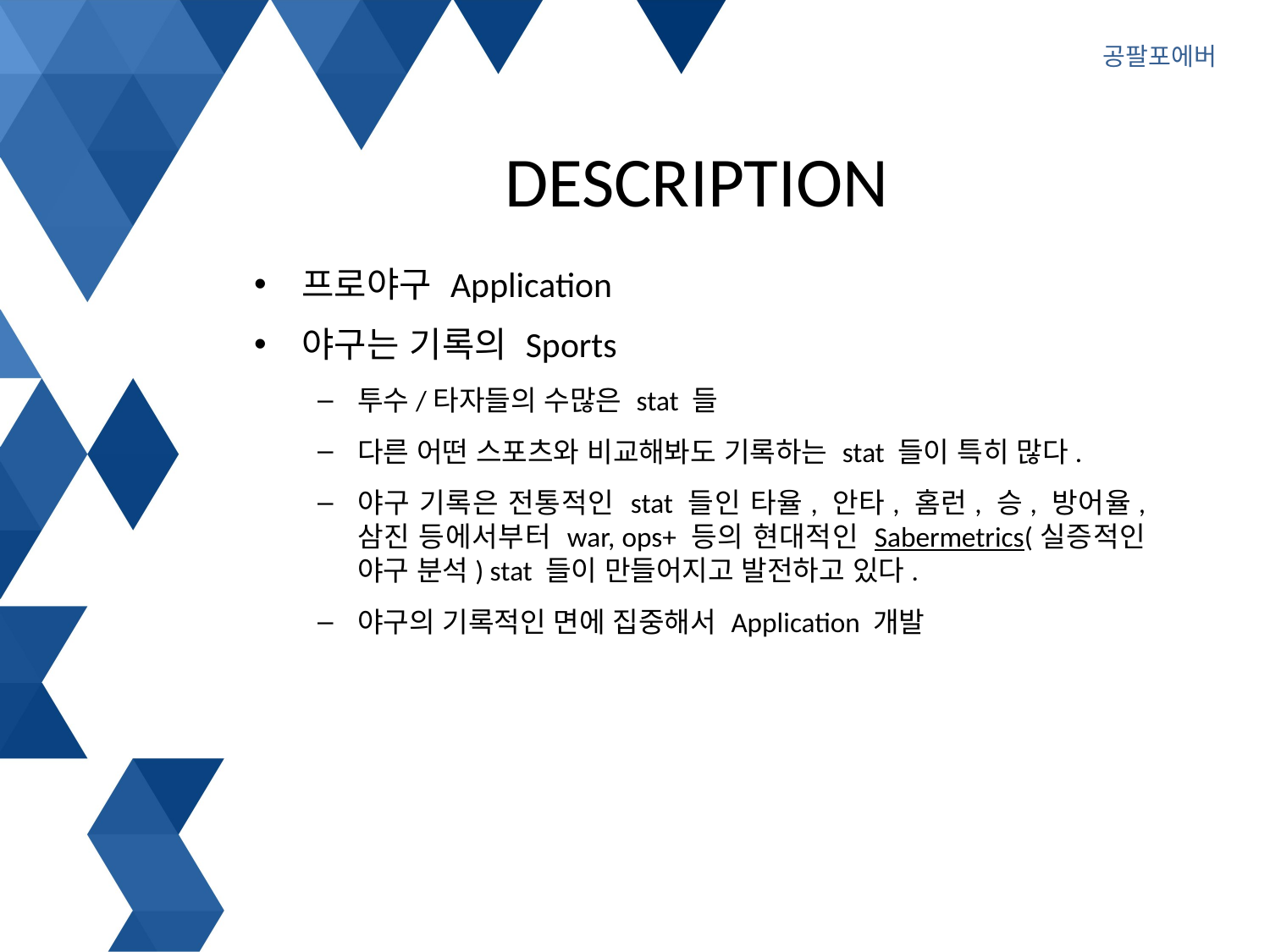

공팔포에버
# Description
프로야구 Application
야구는 기록의 Sports
투수/타자들의 수많은 stat 들
다른 어떤 스포츠와 비교해봐도 기록하는 stat 들이 특히 많다.
야구 기록은 전통적인 stat 들인 타율, 안타, 홈런, 승, 방어율, 삼진 등에서부터 war, ops+ 등의 현대적인 Sabermetrics(실증적인 야구 분석) stat 들이 만들어지고 발전하고 있다.
야구의 기록적인 면에 집중해서 Application 개발